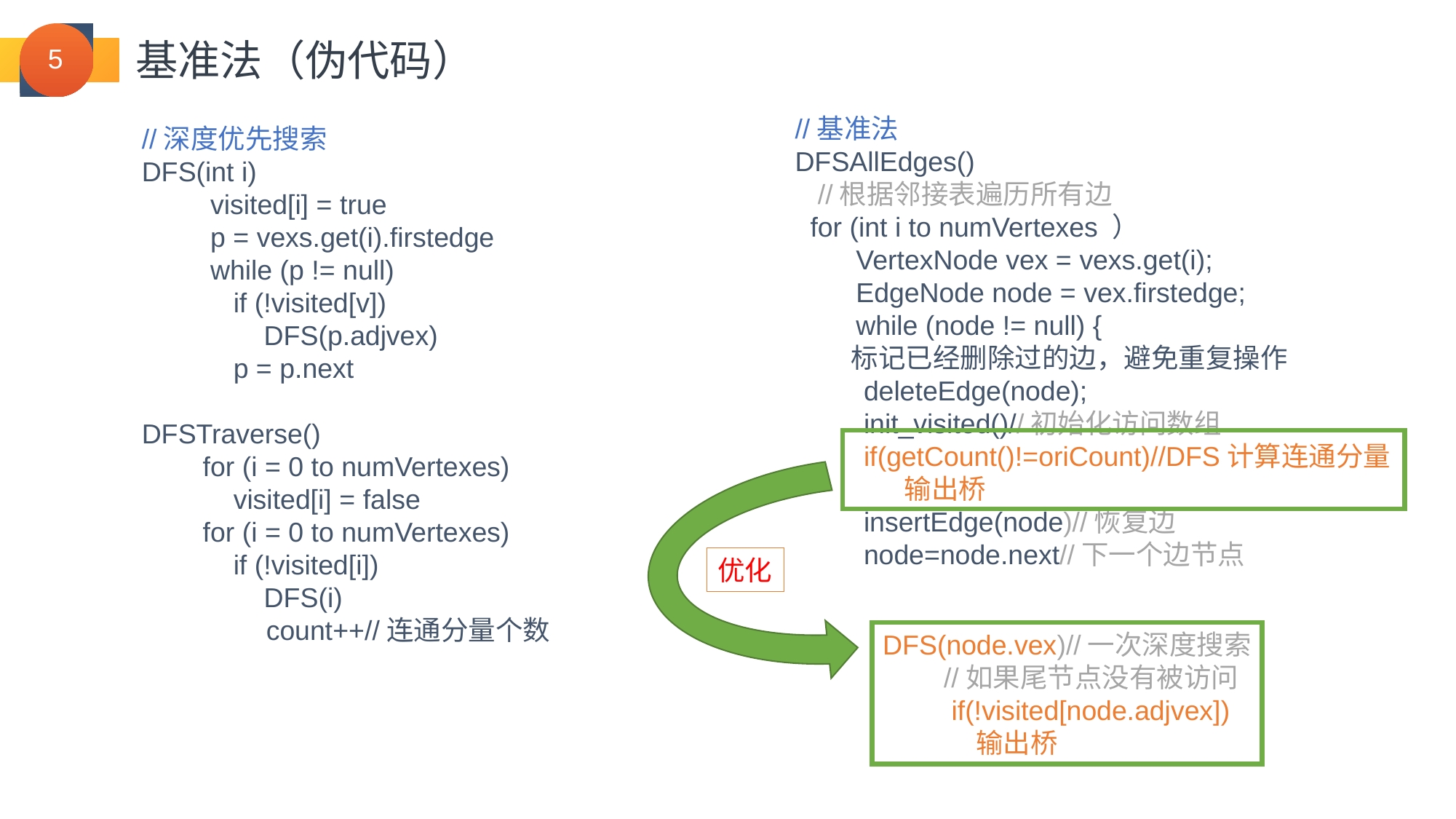

基准法（伪代码）
//基准法
DFSAllEdges()
   //根据邻接表遍历所有边
  for (int i to numVertexes ）
        VertexNode vex = vexs.get(i);
        EdgeNode node = vex.firstedge;
        while (node != null) {
        标记已经删除过的边，避免重复操作
         deleteEdge(node);
         init_visited()//初始化访问数组
         if(getCount()!=oriCount)//DFS计算连通分量
	输出桥
         insertEdge(node)//恢复边
         node=node.next//下一个边节点
//深度优先搜索
DFS(int i)
         visited[i] = true
         p = vexs.get(i).firstedge
         while (p != null)
            if (!visited[v])
                DFS(p.adjvex)
            p = p.next

DFSTraverse()
        for (i = 0 to numVertexes)
            visited[i] = false
        for (i = 0 to numVertexes)
            if (!visited[i])
                DFS(i)
 	  count++//连通分量个数

优化
DFS(node.vex)//一次深度搜索
        //如果尾节点没有被访问
         if(!visited[node.adjvex])
              输出桥